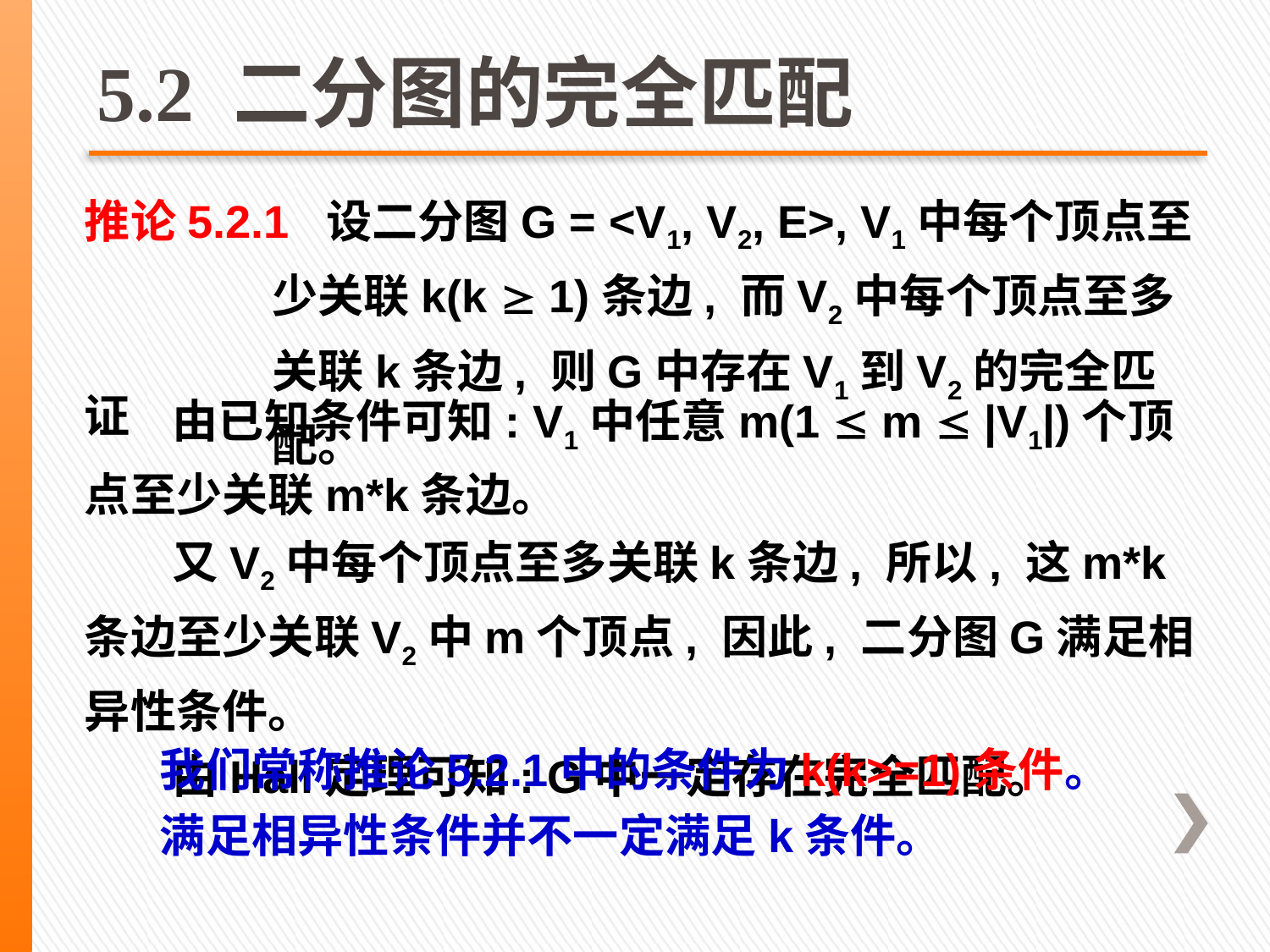

# 5.2 二分图的完全匹配
推论5.2.1  设二分图G = <V1, V2, E>, V1中每个顶点至少关联k(k ≥ 1)条边, 而V2中每个顶点至多关联k条边, 则G中存在V1到V2的完全匹配。
证
由已知条件可知: V1中任意m(1 ≤ m ≤ |V1|)个顶点至少关联m*k条边。
又V2中每个顶点至多关联k条边, 所以, 这m*k条边至少关联V2中m个顶点, 因此, 二分图G满足相异性条件。
由Hall定理可知: G中一定存在完全匹配。
我们常称推论5.2.1中的条件为k(k>=1)条件。
满足相异性条件并不一定满足k条件。